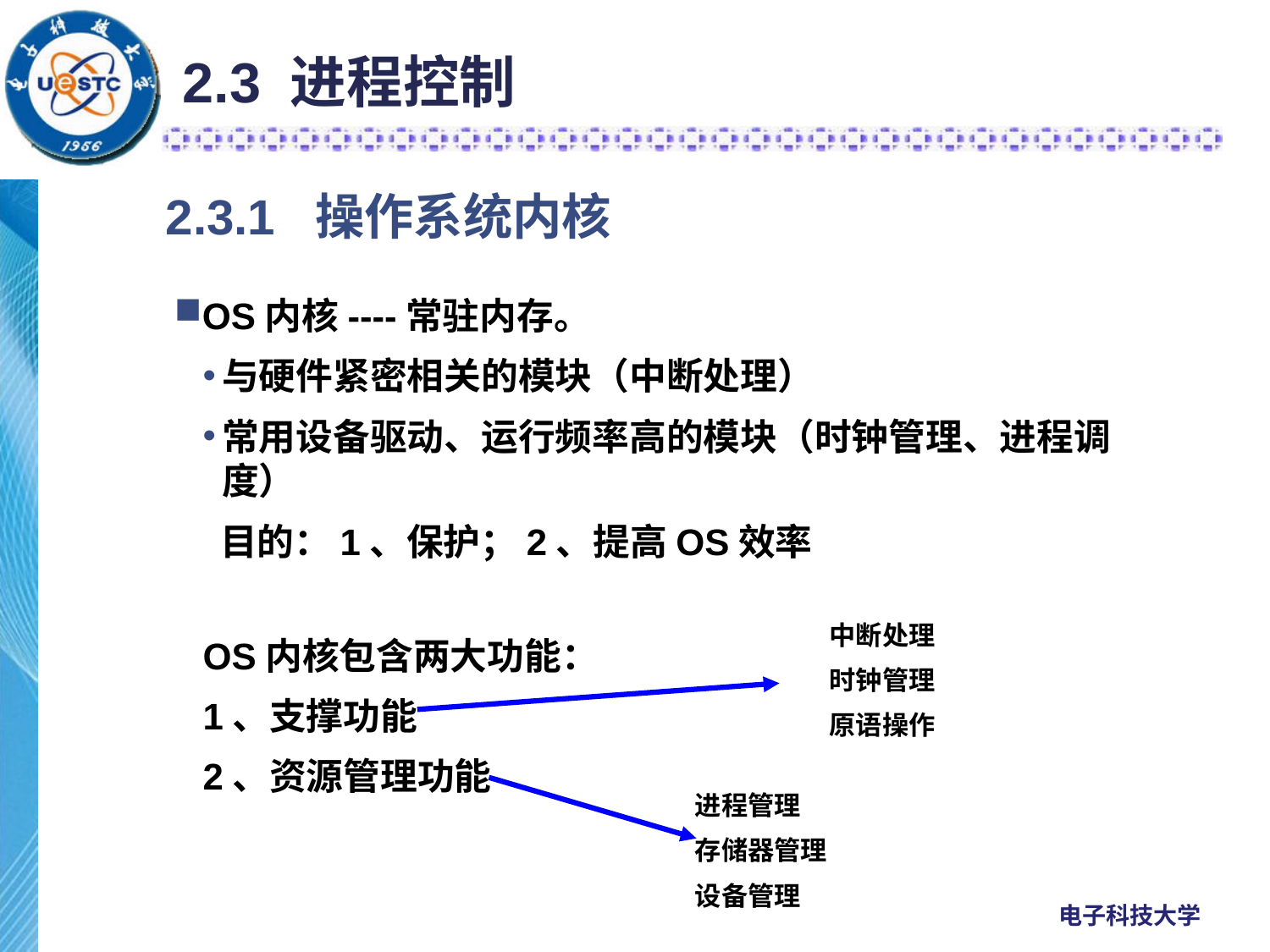

2.3 进程控制
2.3.1  操作系统内核
OS内核----常驻内存。
与硬件紧密相关的模块（中断处理）
常用设备驱动、运行频率高的模块（时钟管理、进程调度）
 目的：1、保护；2、提高OS效率

OS内核包含两大功能：
1、支撑功能
2、资源管理功能
中断处理
时钟管理
原语操作

进程管理
存储器管理
设备管理